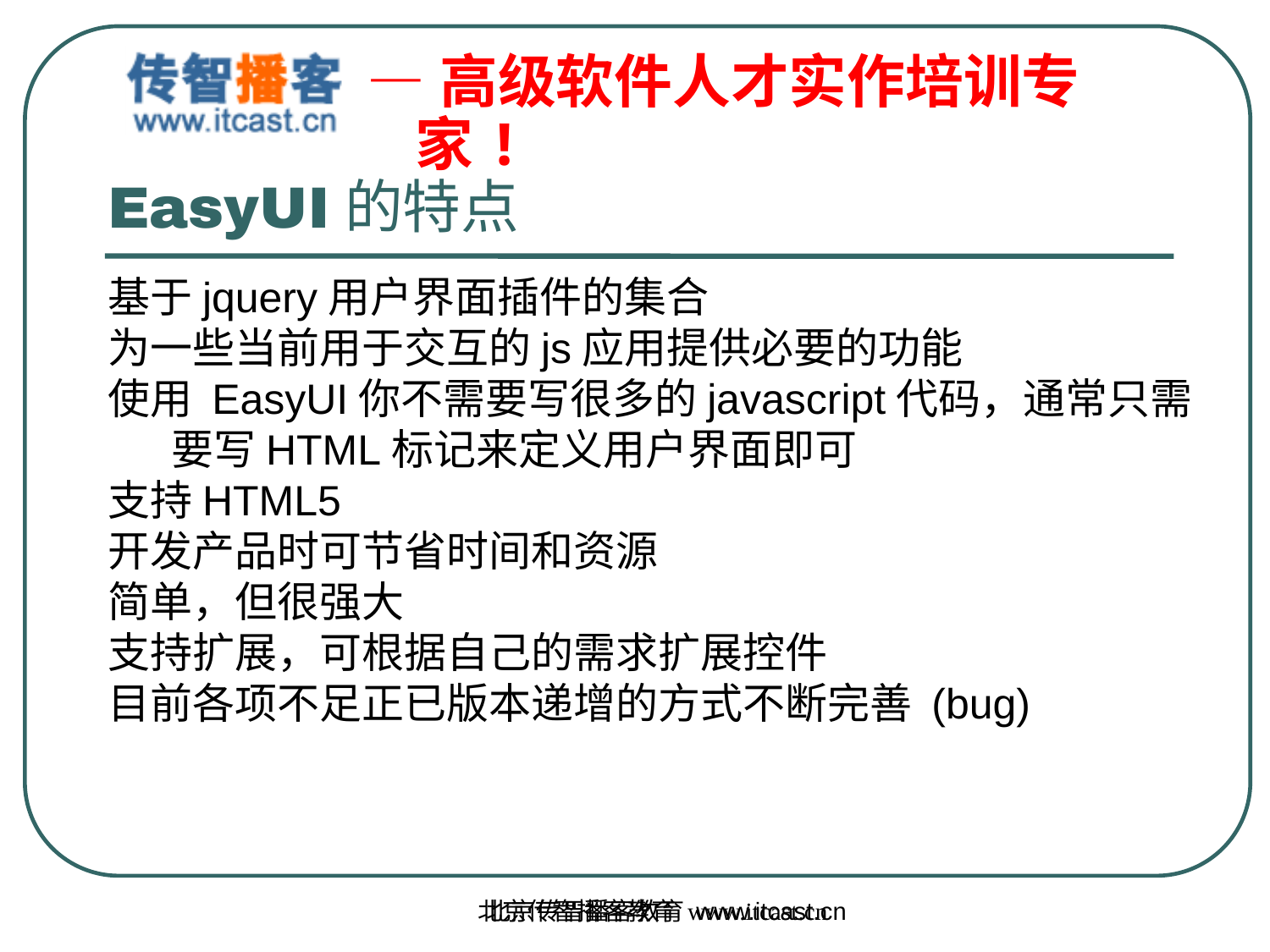

EasyUI的特点
基于jquery用户界面插件的集合
为一些当前用于交互的js应用提供必要的功能
使用 EasyUI你不需要写很多的javascript代码，通常只需要写HTML标记来定义用户界面即可
支持HTML5
开发产品时可节省时间和资源
简单，但很强大
支持扩展，可根据自己的需求扩展控件
目前各项不足正已版本递增的方式不断完善 (bug)
北京传智播客教育 www.itcast.cn
北京传智播客教育 www.itcast.cn